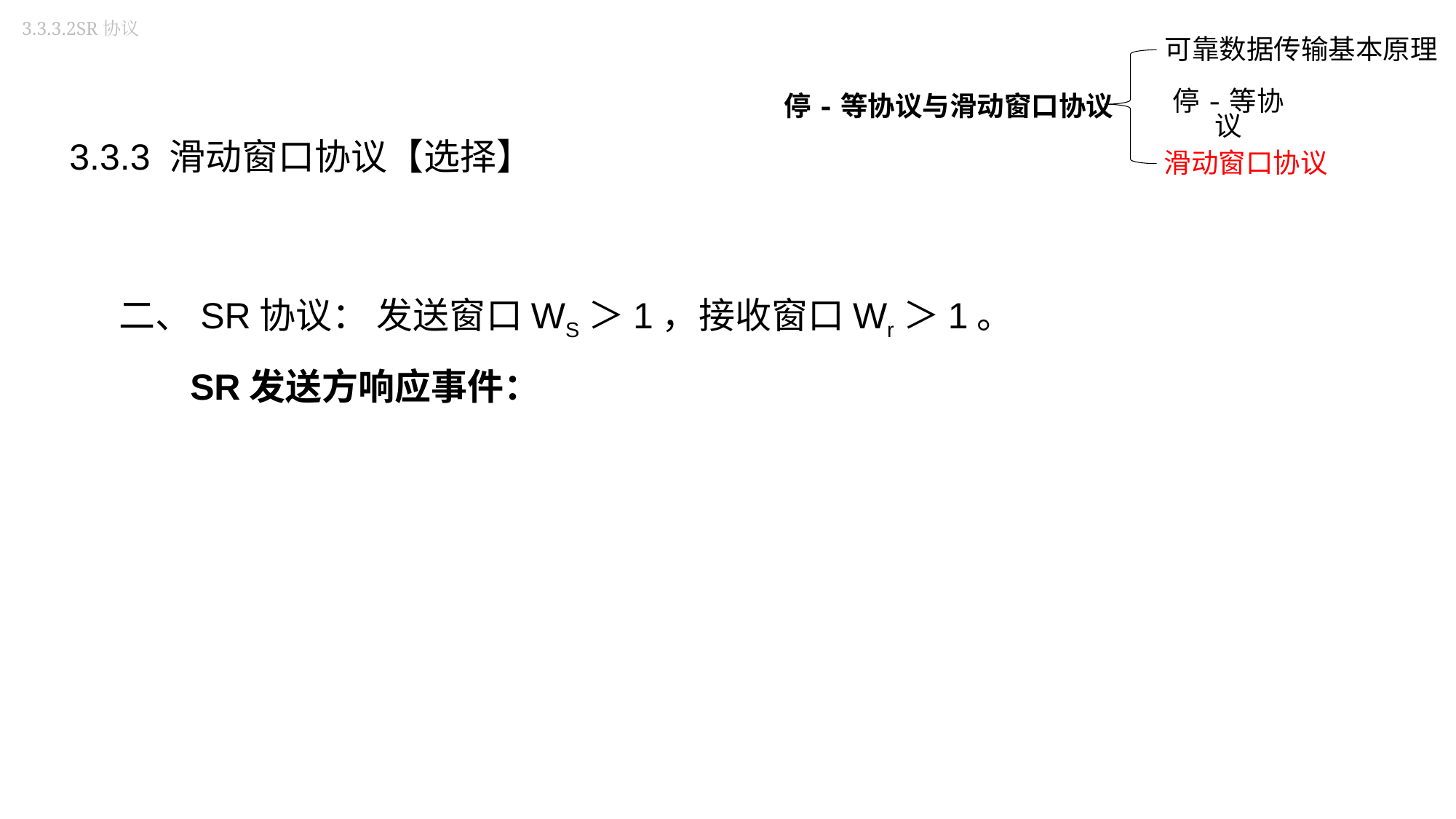

3.3.3.2SR协议
可靠数据传输基本原理

停-等协议与滑动窗口协议
停-等协议
滑动窗口协议
3.3.3 滑动窗口协议【选择】
二、SR协议： 发送窗口WS＞1，接收窗口Wr＞1。
       SR发送方响应事件：